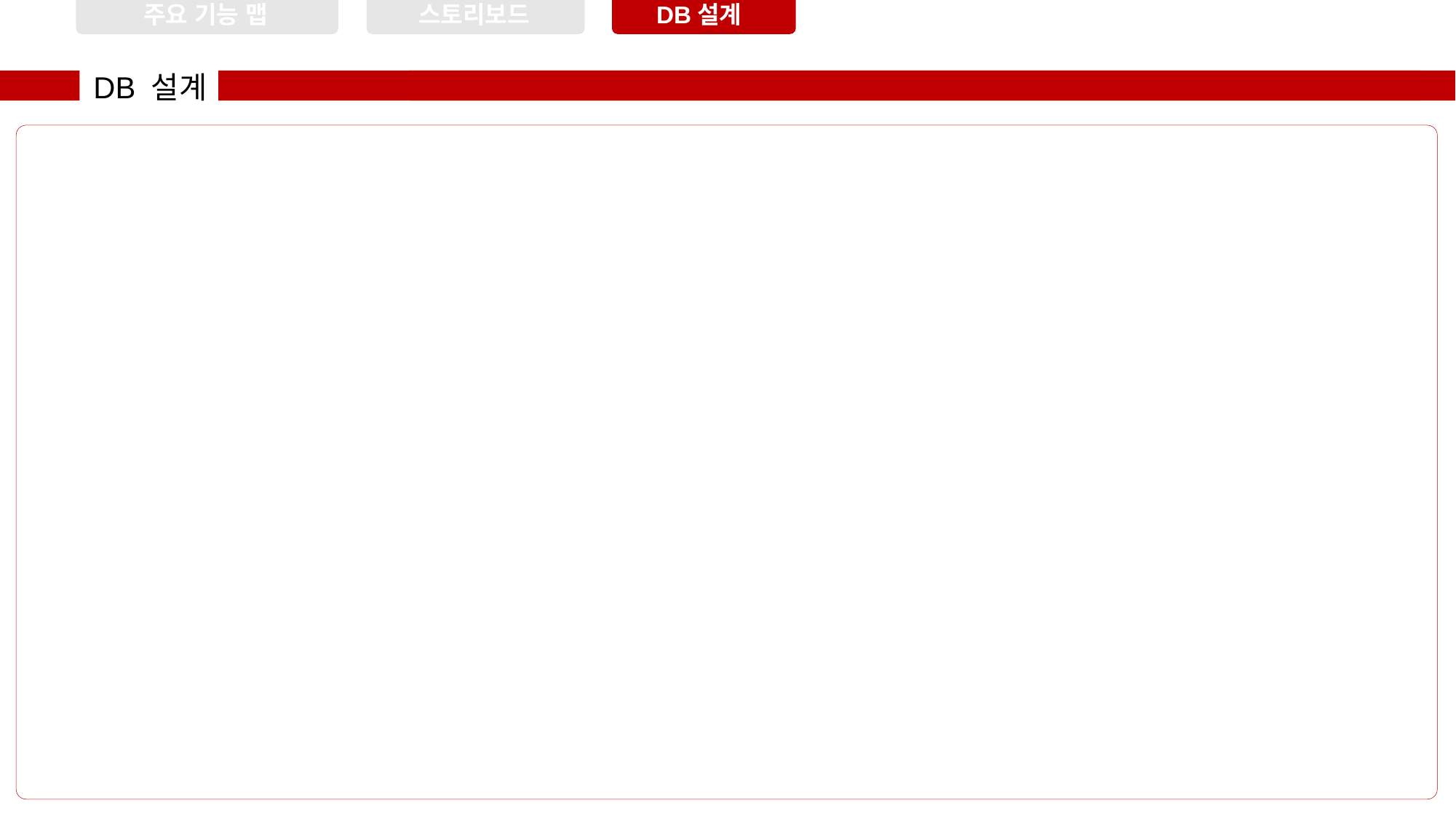

주요 기능 맵
스토리보드
DB설계
DB 설계